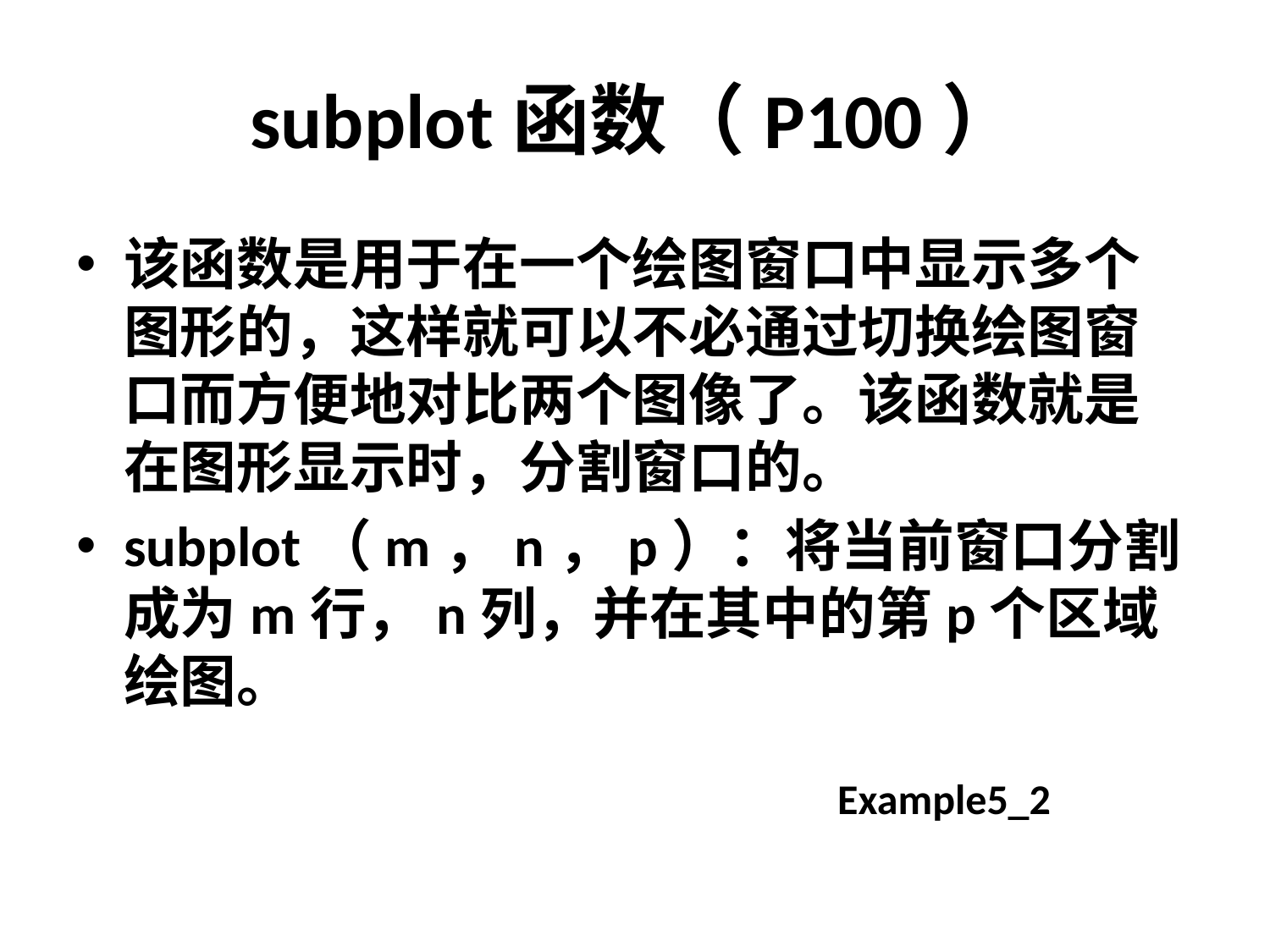

# subplot函数（P100）
该函数是用于在一个绘图窗口中显示多个图形的，这样就可以不必通过切换绘图窗口而方便地对比两个图像了。该函数就是在图形显示时，分割窗口的。
subplot（m，n，p）：将当前窗口分割成为m行，n列，并在其中的第p个区域绘图。

Example5_2